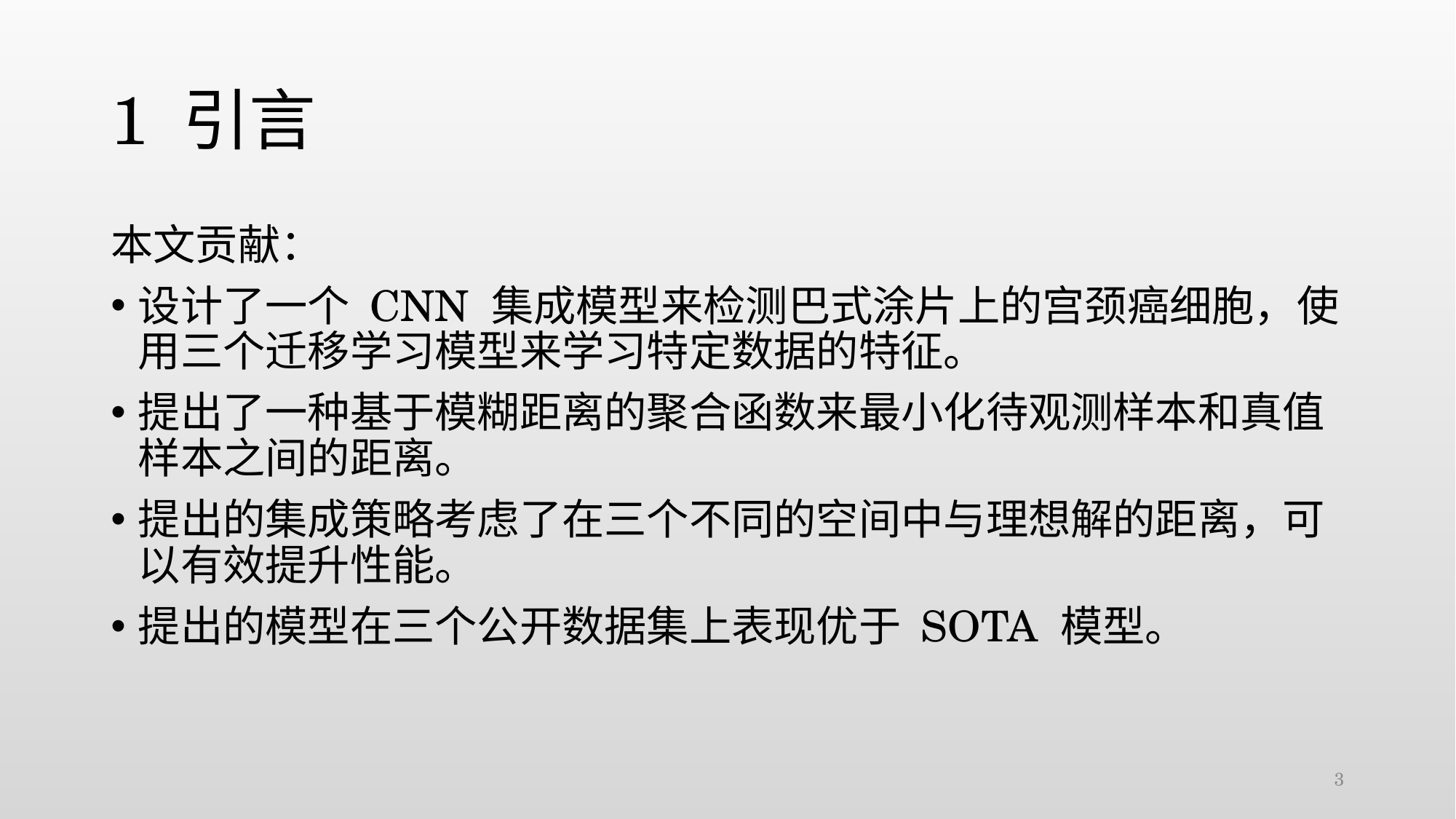

# 1 引言
本文贡献：
设计了一个 CNN 集成模型来检测巴式涂片上的宫颈癌细胞，使用三个迁移学习模型来学习特定数据的特征。
提出了一种基于模糊距离的聚合函数来最小化待观测样本和真值样本之间的距离。
提出的集成策略考虑了在三个不同的空间中与理想解的距离，可以有效提升性能。
提出的模型在三个公开数据集上表现优于 SOTA 模型。

3